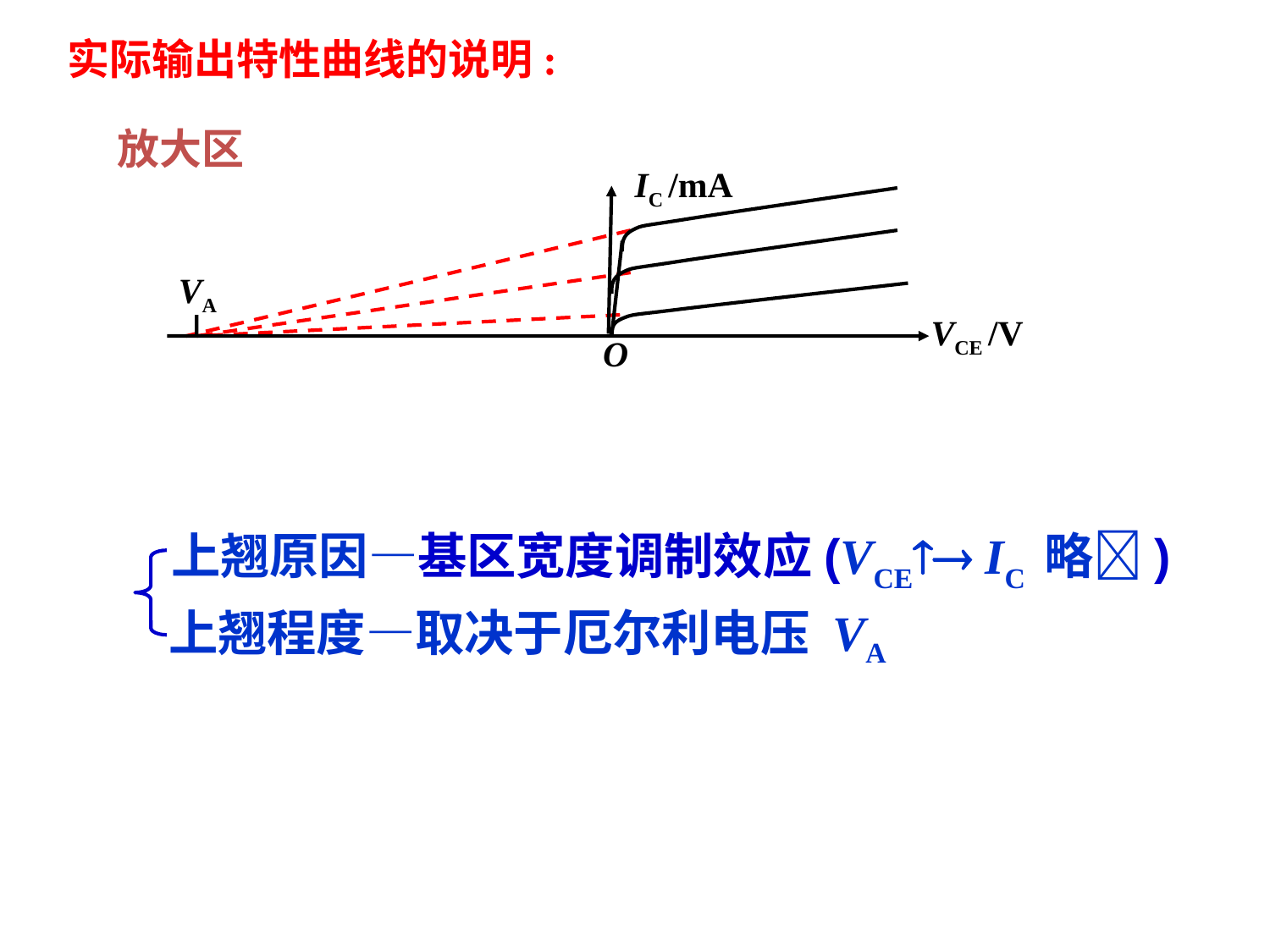

实际输出特性曲线的说明:
放大区
IC /mA

VCE /V
O

VA

上翘原因—基区宽度调制效应(VCE↑→ IC 略↑)

上翘程度—取决于厄尔利电压 VA